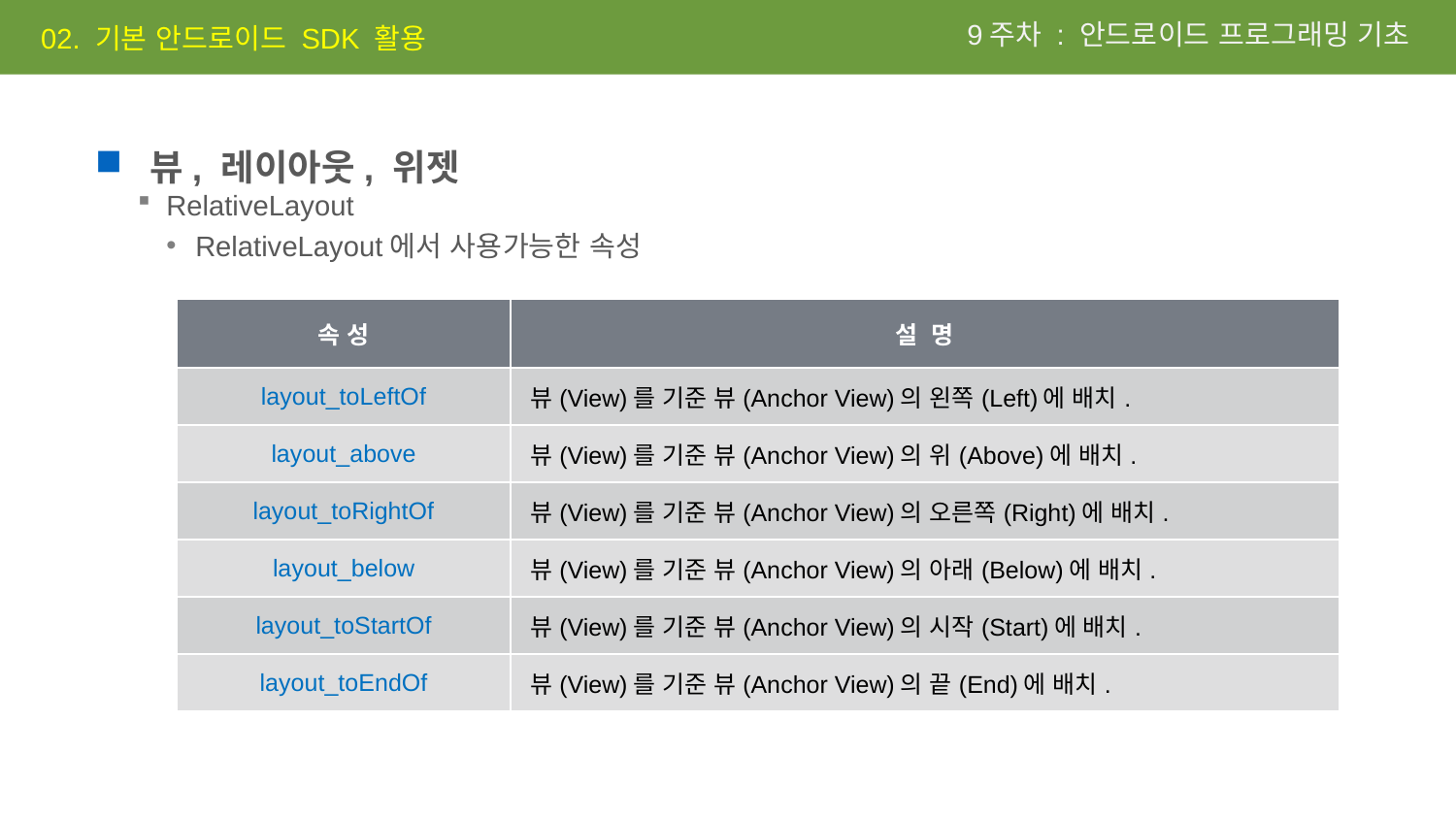

9주차 : 안드로이드 프로그래밍 기초
02. 기본 안드로이드 SDK 활용
뷰, 레이아웃, 위젯
RelativeLayout
RelativeLayout에서 사용가능한 속성

| 속 성 | 설 명 |
| --- | --- |
| layout\_toLeftOf | 뷰(View)를 기준 뷰(Anchor View)의 왼쪽(Left)에 배치. |
| layout\_above | 뷰(View)를 기준 뷰(Anchor View)의 위(Above)에 배치. |
| layout\_toRightOf | 뷰(View)를 기준 뷰(Anchor View)의 오른쪽(Right)에 배치. |
| layout\_below | 뷰(View)를 기준 뷰(Anchor View)의 아래(Below)에 배치. |
| layout\_toStartOf | 뷰(View)를 기준 뷰(Anchor View)의 시작(Start)에 배치. |
| layout\_toEndOf | 뷰(View)를 기준 뷰(Anchor View)의 끝(End)에 배치. |